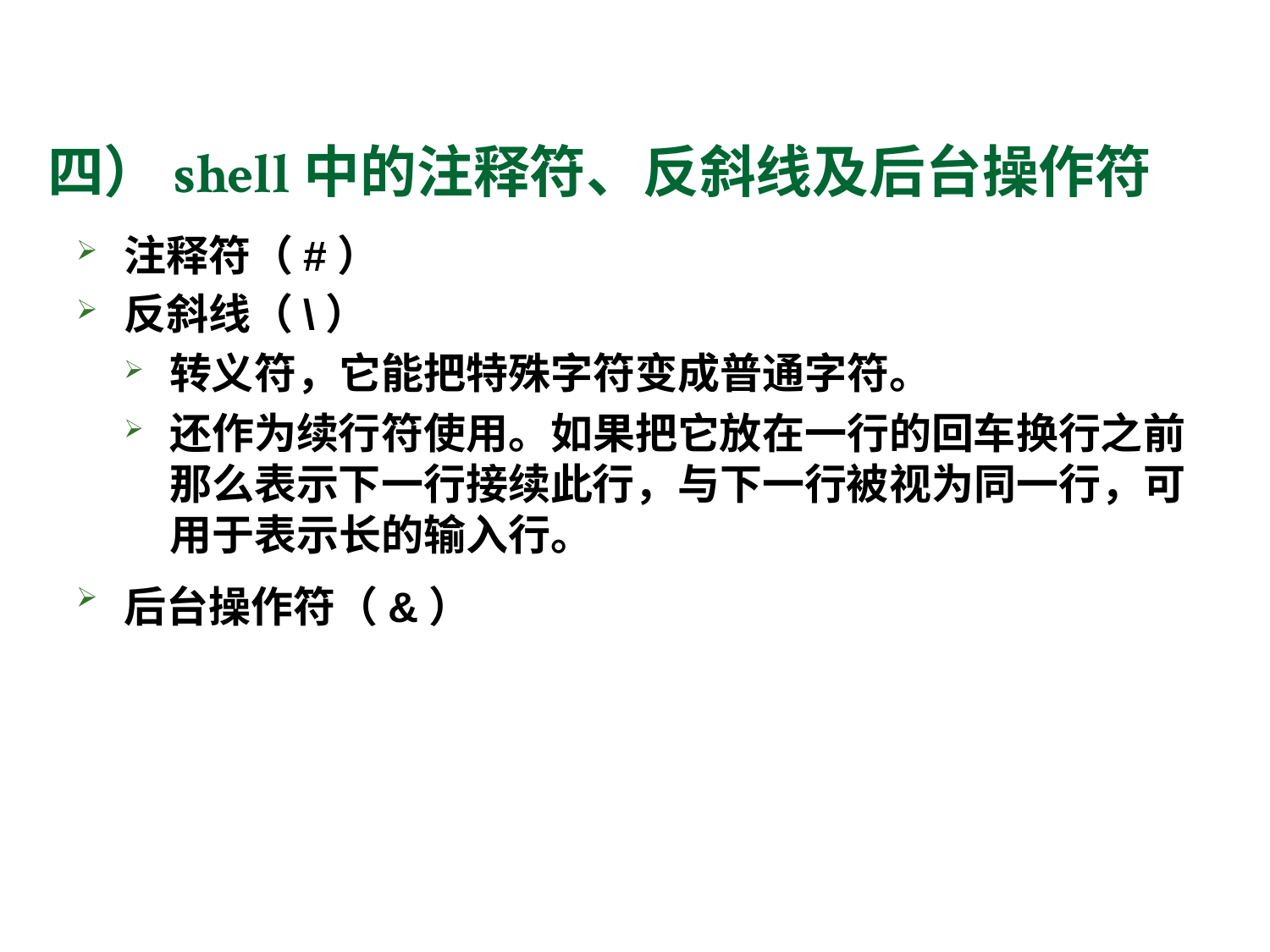

# 四）shell中的注释符、反斜线及后台操作符
注释符（#）
反斜线（\）
转义符，它能把特殊字符变成普通字符。
还作为续行符使用。如果把它放在一行的回车换行之前那么表示下一行接续此行，与下一行被视为同一行，可用于表示长的输入行。
后台操作符（&）